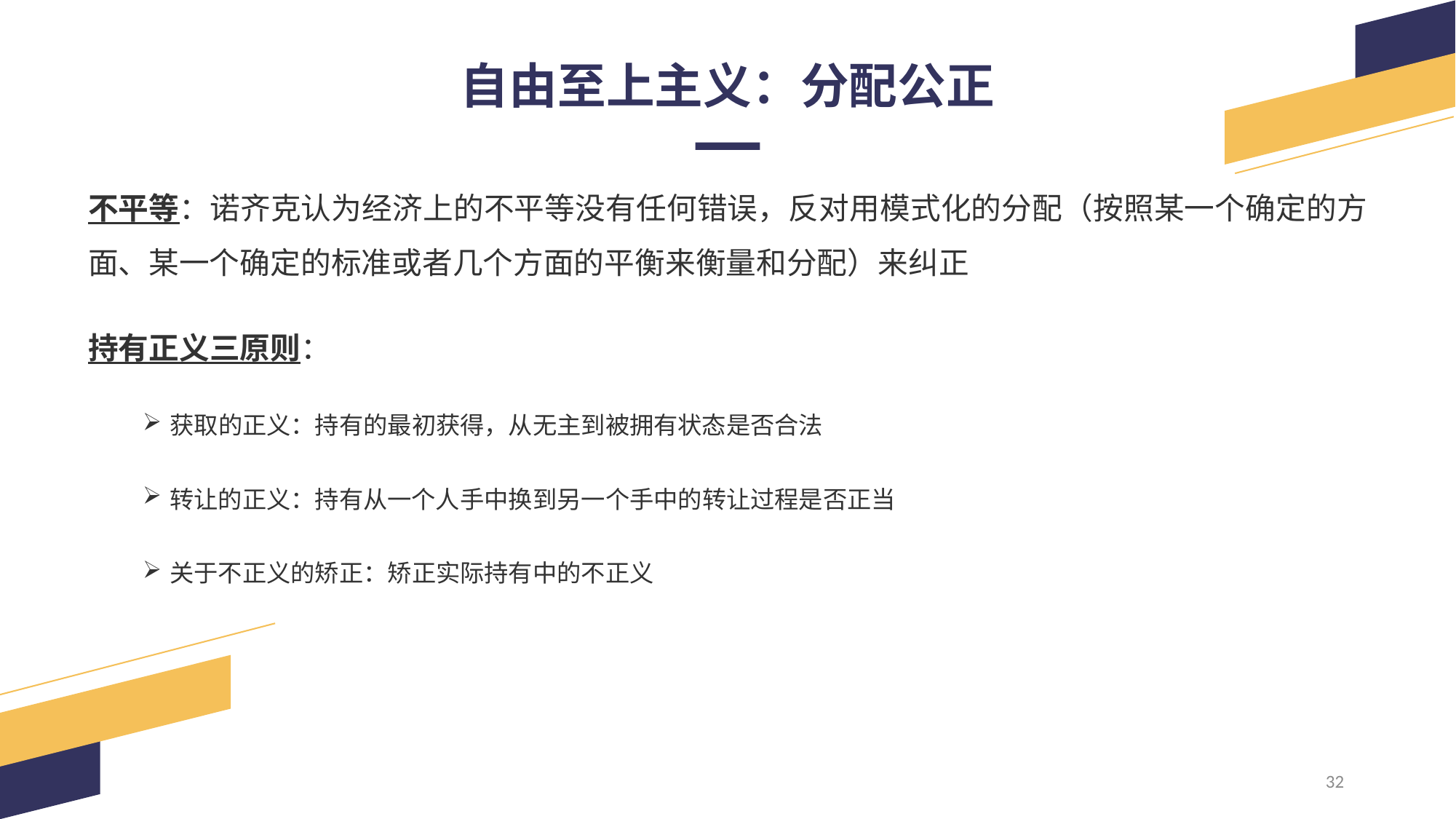

自由至上主义：分配公正

不平等：诺齐克认为经济上的不平等没有任何错误，反对用模式化的分配（按照某一个确定的方面、某一个确定的标准或者几个方面的平衡来衡量和分配）来纠正
持有正义三原则：
获取的正义：持有的最初获得，从无主到被拥有状态是否合法
转让的正义：持有从一个人手中换到另一个手中的转让过程是否正当
关于不正义的矫正：矫正实际持有中的不正义

32